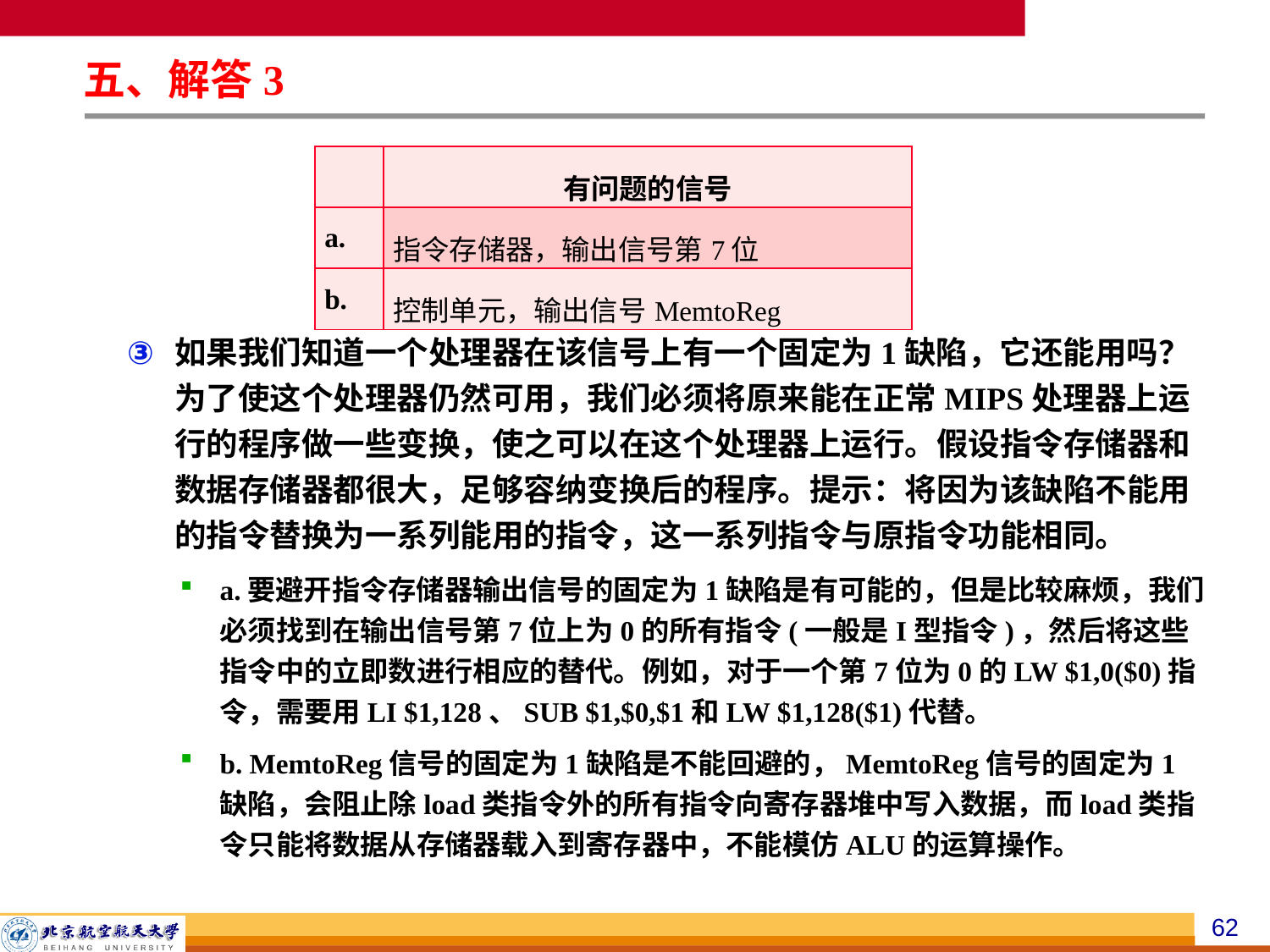

五、解答3

如果我们知道一个处理器在该信号上有一个固定为1缺陷，它还能用吗？为了使这个处理器仍然可用，我们必须将原来能在正常MIPS处理器上运行的程序做一些变换，使之可以在这个处理器上运行。假设指令存储器和数据存储器都很大，足够容纳变换后的程序。提示：将因为该缺陷不能用的指令替换为一系列能用的指令，这一系列指令与原指令功能相同。
a.要避开指令存储器输出信号的固定为1缺陷是有可能的，但是比较麻烦，我们必须找到在输出信号第7位上为0的所有指令(一般是I型指令)，然后将这些指令中的立即数进行相应的替代。例如，对于一个第7位为0的LW $1,0($0)指令，需要用LI $1,128、SUB $1,$0,$1和LW $1,128($1)代替。
b. MemtoReg信号的固定为1缺陷是不能回避的，MemtoReg信号的固定为1缺陷，会阻止除load类指令外的所有指令向寄存器堆中写入数据，而load类指令只能将数据从存储器载入到寄存器中，不能模仿ALU的运算操作。
|  | 有问题的信号 |
| --- | --- |
| a. | 指令存储器，输出信号第7位 |
| b. | 控制单元，输出信号MemtoReg |